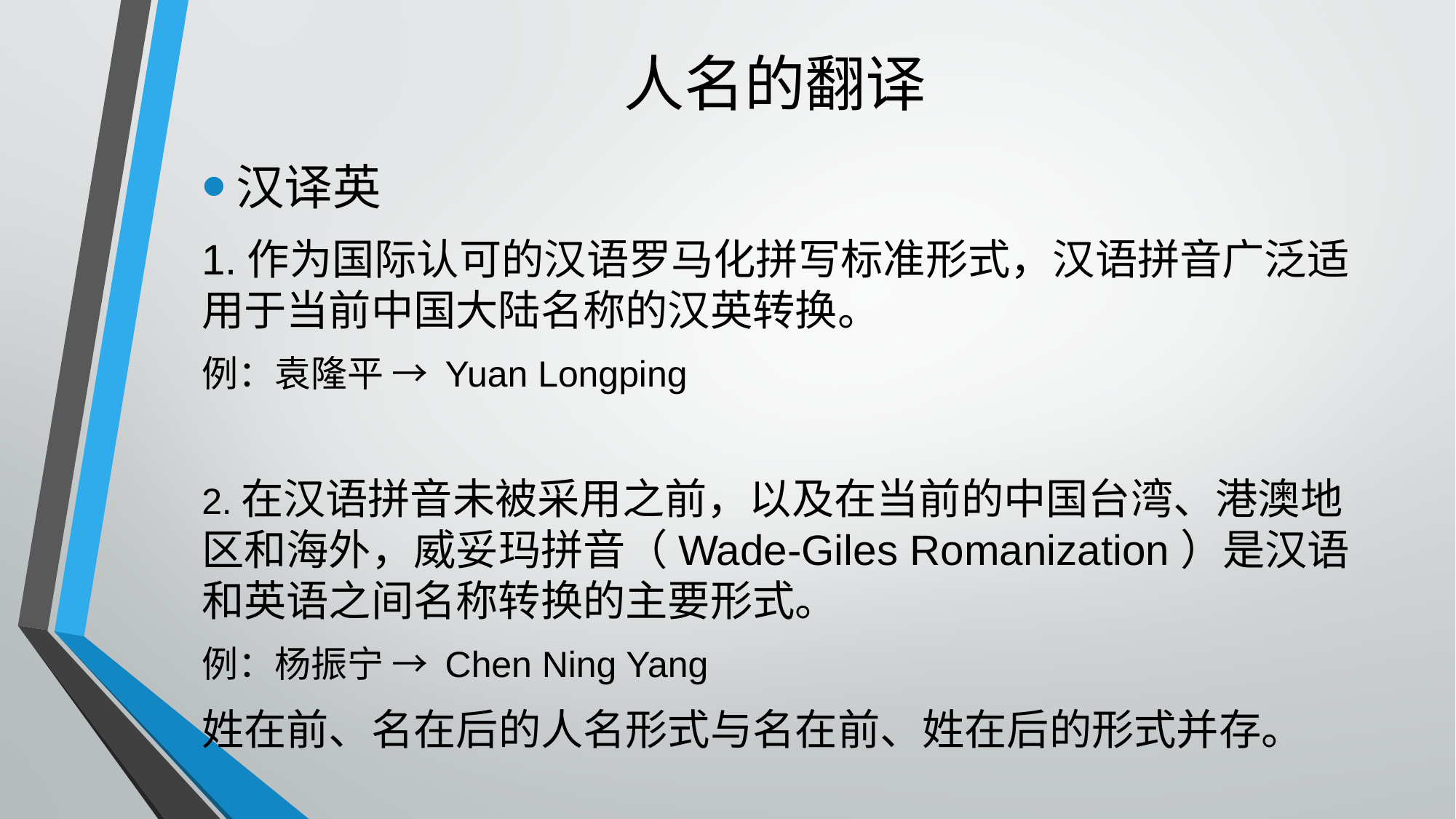

# 人名的翻译
汉译英
1.作为国际认可的汉语罗马化拼写标准形式，汉语拼音广泛适用于当前中国大陆名称的汉英转换。
例：袁隆平 → Yuan Longping

2.在汉语拼音未被采用之前，以及在当前的中国台湾、港澳地区和海外，威妥玛拼音（Wade-Giles Romanization）是汉语和英语之间名称转换的主要形式。
例：杨振宁 → Chen Ning Yang
姓在前、名在后的人名形式与名在前、姓在后的形式并存。